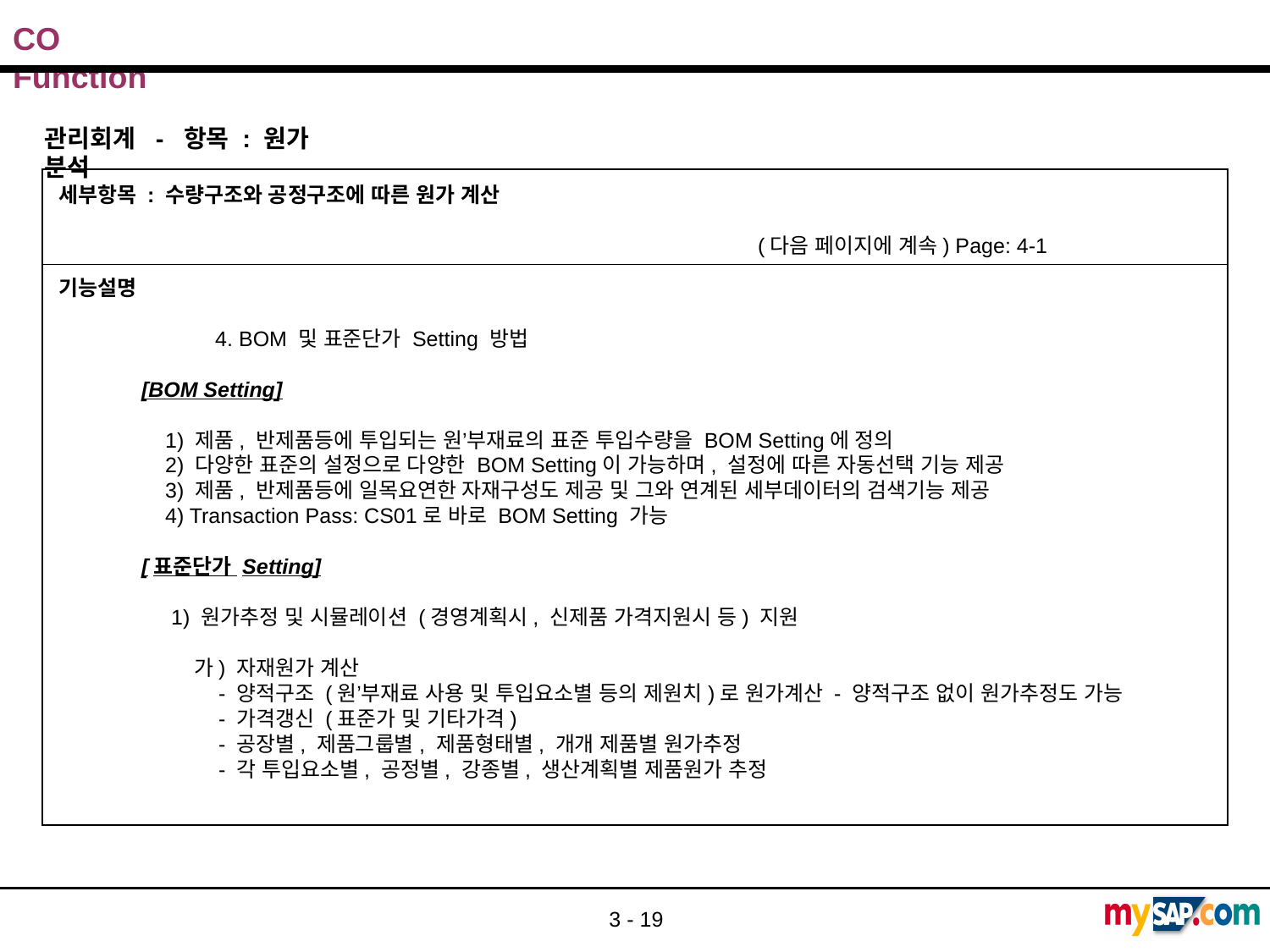

관리회계  -  항목 : 원가 분석

세부항목 : 수량구조와 공정구조에 따른 원가 계산

                                                                                                                      (다음 페이지에 계속) Page: 4-1
기능설명

	     4. BOM 및 표준단가 Setting 방법

              [BOM Setting]

                  1) 제품, 반제품등에 투입되는 원’부재료의 표준 투입수량을 BOM Setting에 정의
                  2) 다양한 표준의 설정으로 다양한 BOM Setting이 가능하며, 설정에 따른 자동선택 기능 제공
                  3) 제품, 반제품등에 일목요연한 자재구성도 제공 및 그와 연계된 세부데이터의 검색기능 제공
                  4) Transaction Pass: CS01로 바로 BOM Setting 가능

              [표준단가 Setting]

                   1) 원가추정 및 시뮬레이션 (경영계획시, 신제품 가격지원시 등) 지원

                      가) 자재원가 계산
                           - 양적구조 (원’부재료 사용 및 투입요소별 등의 제원치)로 원가계산 - 양적구조 없이 원가추정도 가능
                           - 가격갱신 (표준가 및 기타가격)
                           - 공장별, 제품그룹별, 제품형태별, 개개 제품별 원가추정
                           - 각 투입요소별, 공정별, 강종별, 생산계획별 제품원가 추정